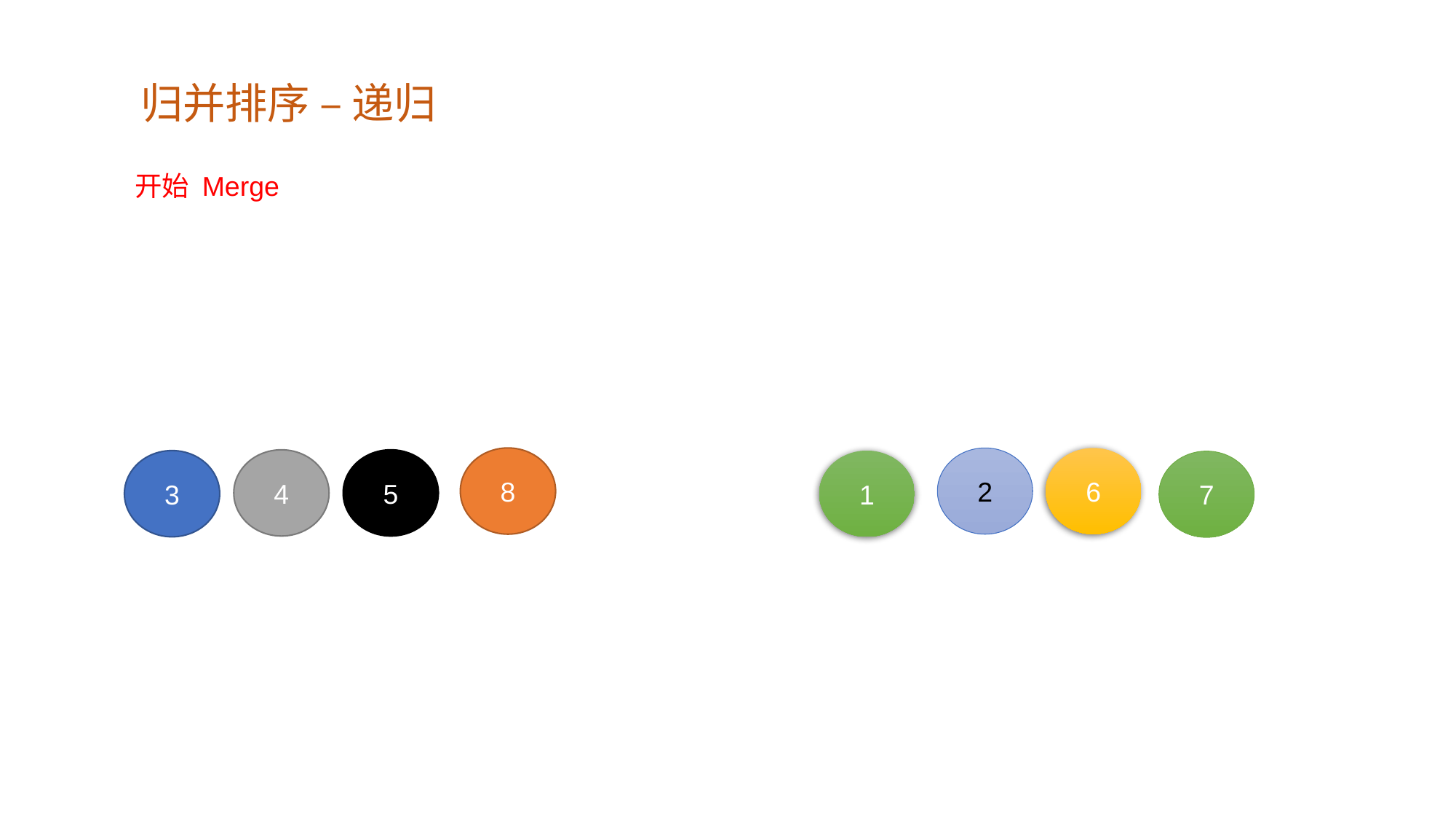

归并排序 – 递归
开始 Merge
8
2
6
4
5
3
1
7